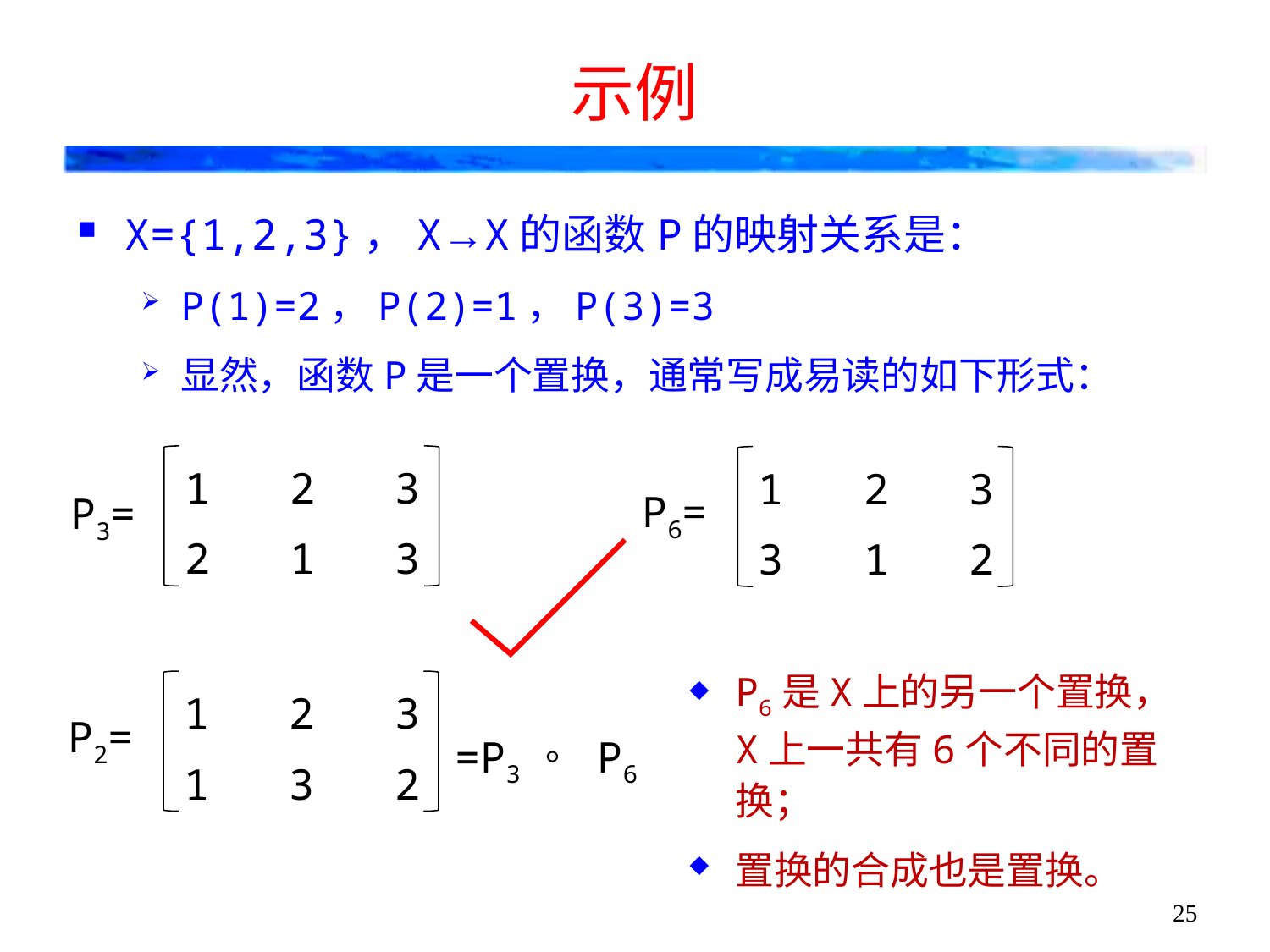

# 示例
X={1,2,3}，X→X的函数P的映射关系是：
P(1)=2，P(2)=1，P(3)=3
显然，函数P是一个置换，通常写成易读的如下形式：

P3=

P6=
| 1 | 2 | 3 |
| --- | --- | --- |
| 2 | 1 | 3 |
| 1 | 2 | 3 |
| --- | --- | --- |
| 3 | 1 | 2 |
P6是X上的另一个置换，X上一共有6个不同的置换；
置换的合成也是置换。

P2=
| 1 | 2 | 3 |
| --- | --- | --- |
| 1 | 3 | 2 |
=P3 。P6
25